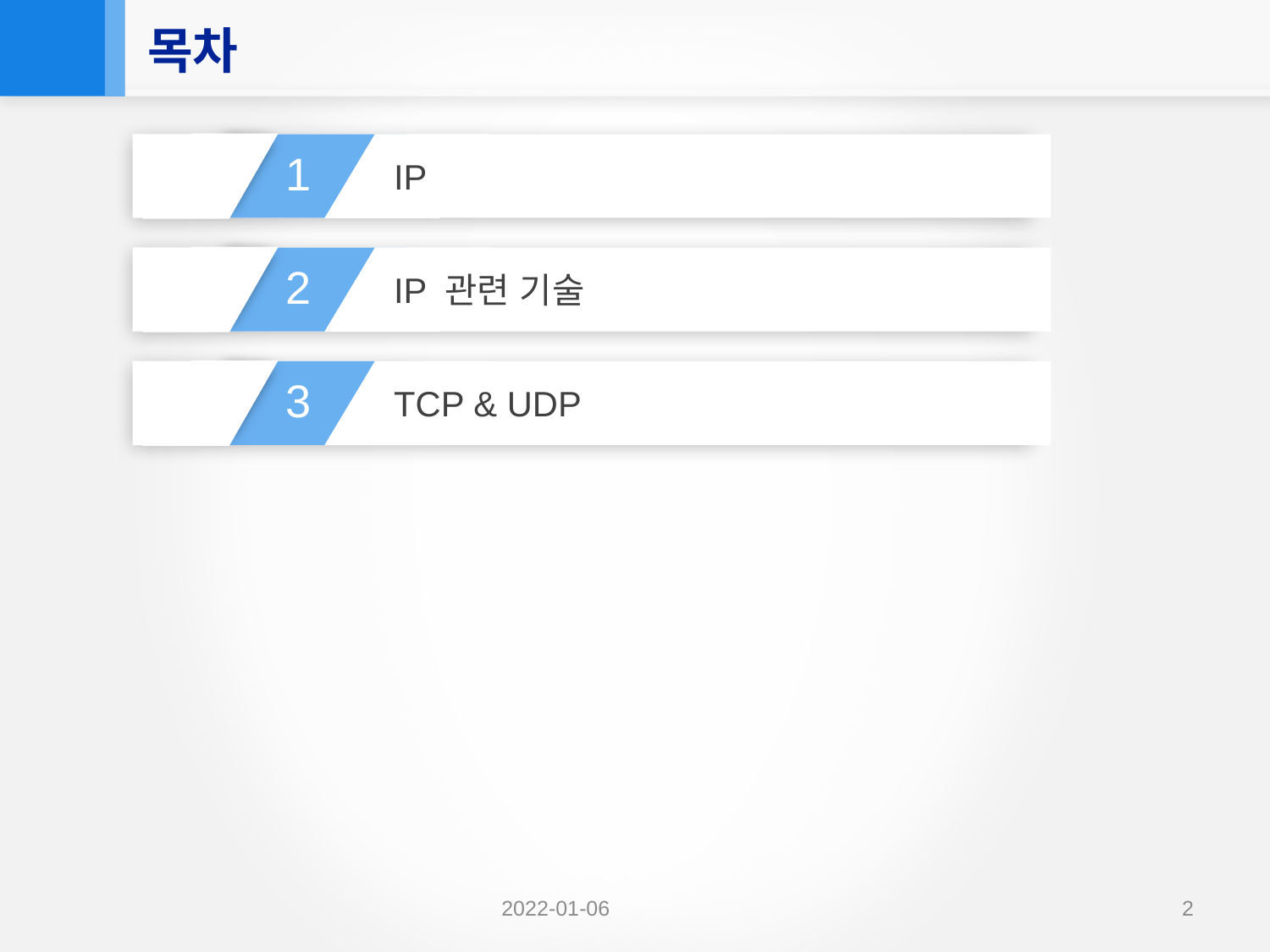

목차

1
IP

2
IP 관련 기술

3
TCP & UDP
2022-01-06
2